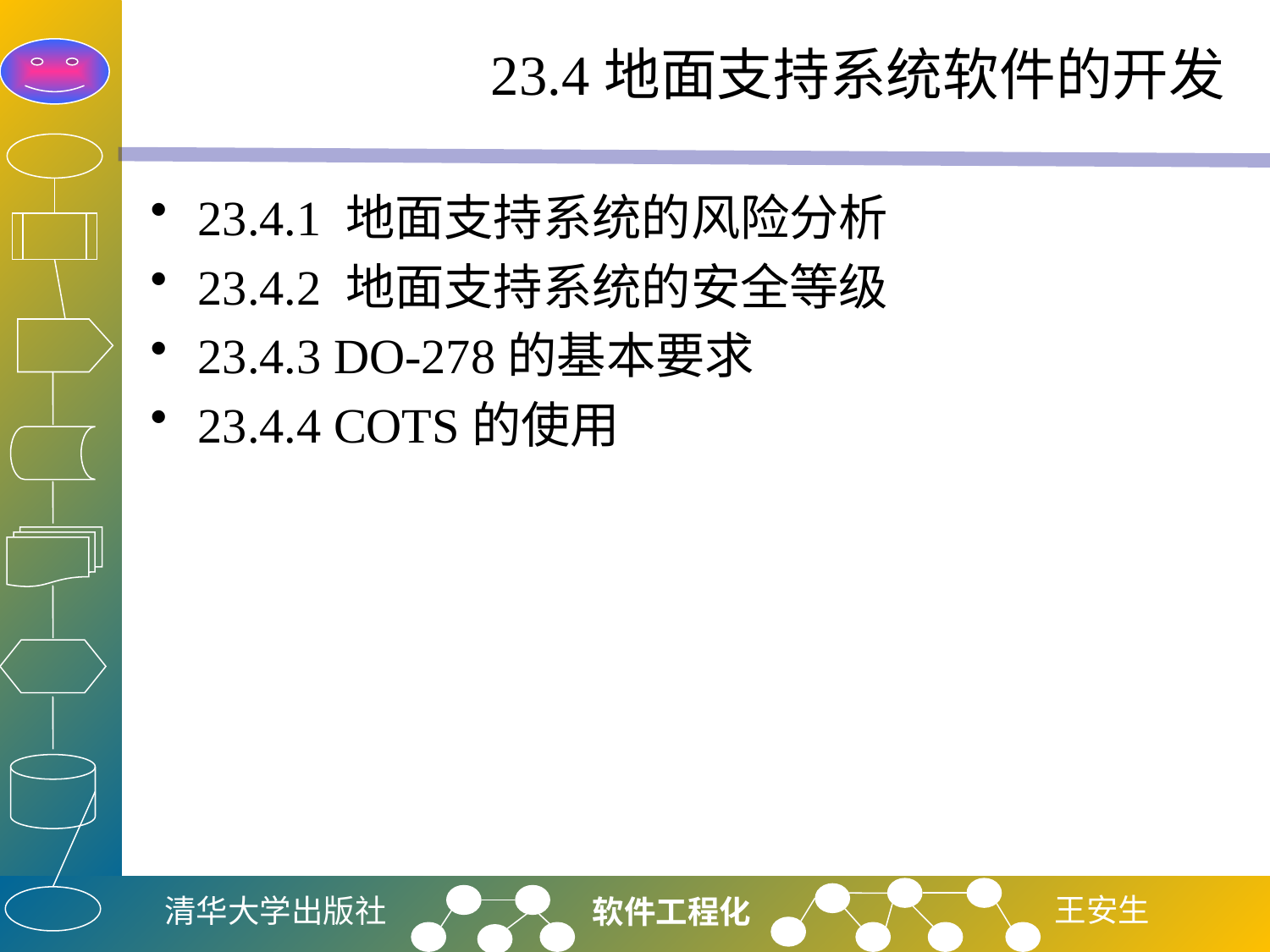

# 23.4地面支持系统软件的开发
23.4.1 地面支持系统的风险分析
23.4.2 地面支持系统的安全等级
23.4.3 DO-278的基本要求
23.4.4 COTS的使用